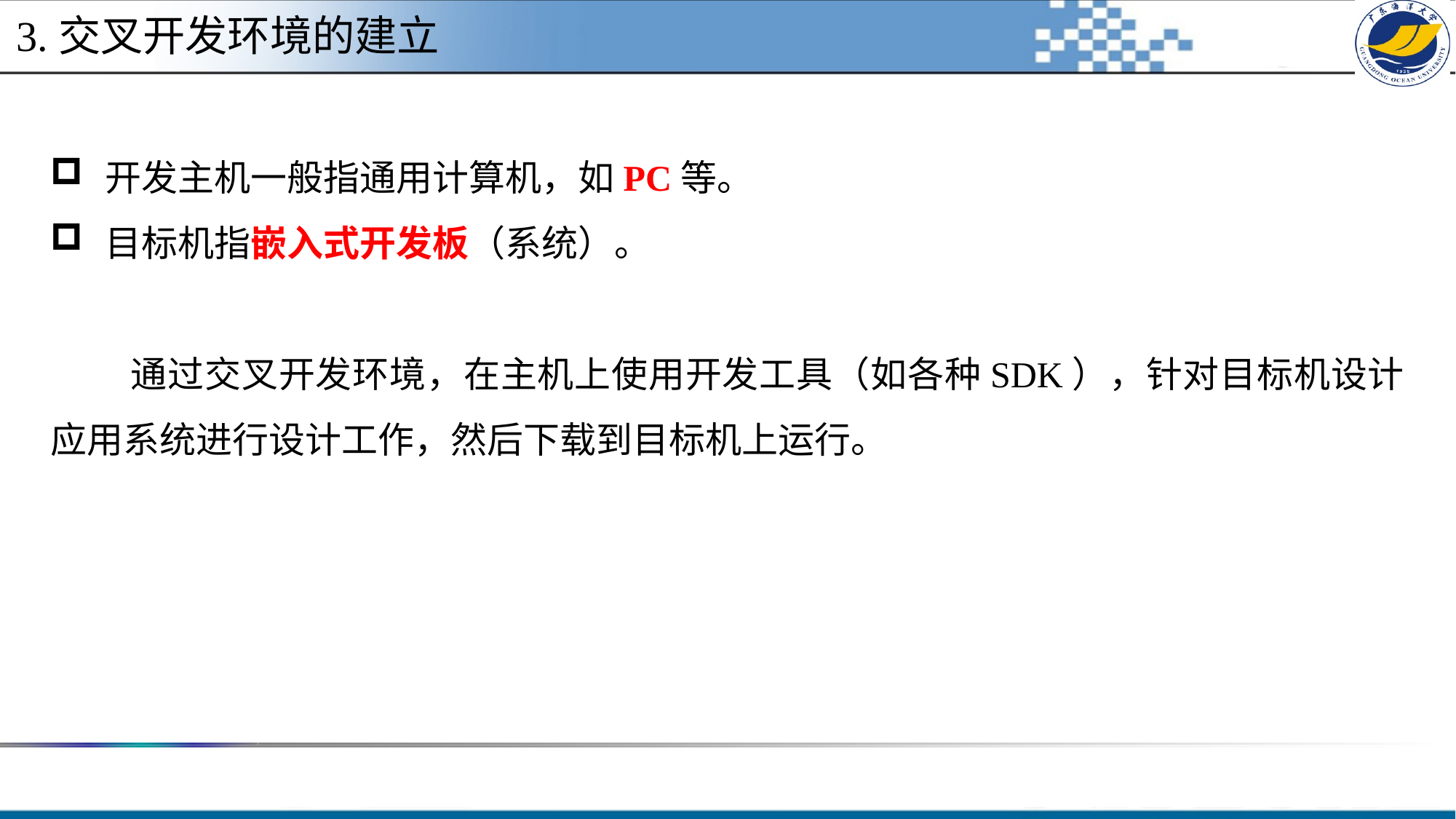

3.交叉开发环境的建立
开发主机一般指通用计算机，如PC等。
目标机指嵌入式开发板（系统）。

        通过交叉开发环境，在主机上使用开发工具（如各种SDK），针对目标机设计应用系统进行设计工作，然后下载到目标机上运行。